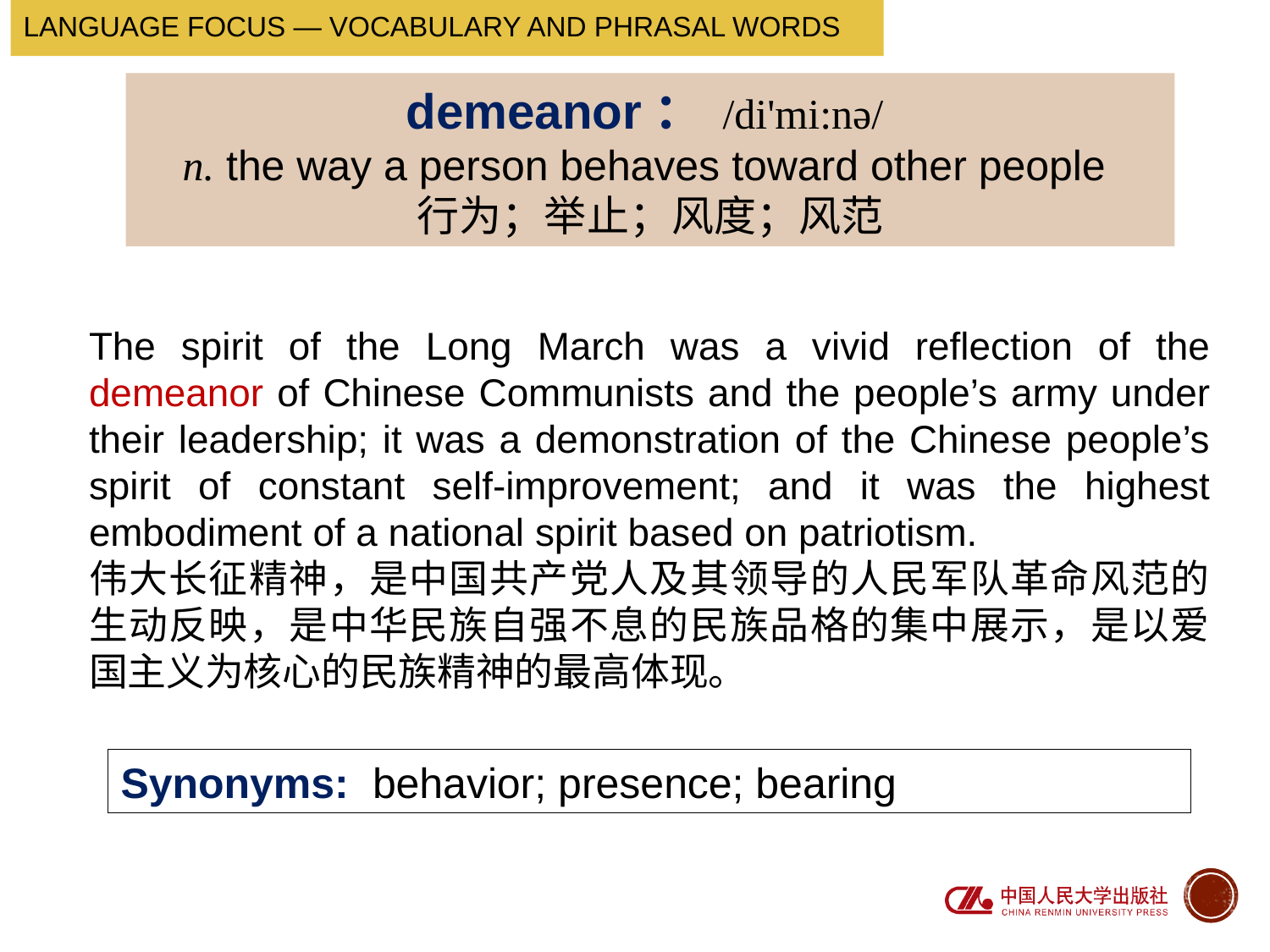

Language Focus — Vocabulary and Phrasal words
demeanor： /di'mi:nə/
n. the way a person behaves toward other people
行为；举止；风度；风范
The spirit of the Long March was a vivid reflection of the demeanor of Chinese Communists and the people’s army under their leadership; it was a demonstration of the Chinese people’s spirit of constant self-improvement; and it was the highest embodiment of a national spirit based on patriotism.
伟大长征精神，是中国共产党人及其领导的人民军队革命风范的生动反映，是中华民族自强不息的民族品格的集中展示，是以爱国主义为核心的民族精神的最高体现。
Synonyms:  behavior; presence; bearing